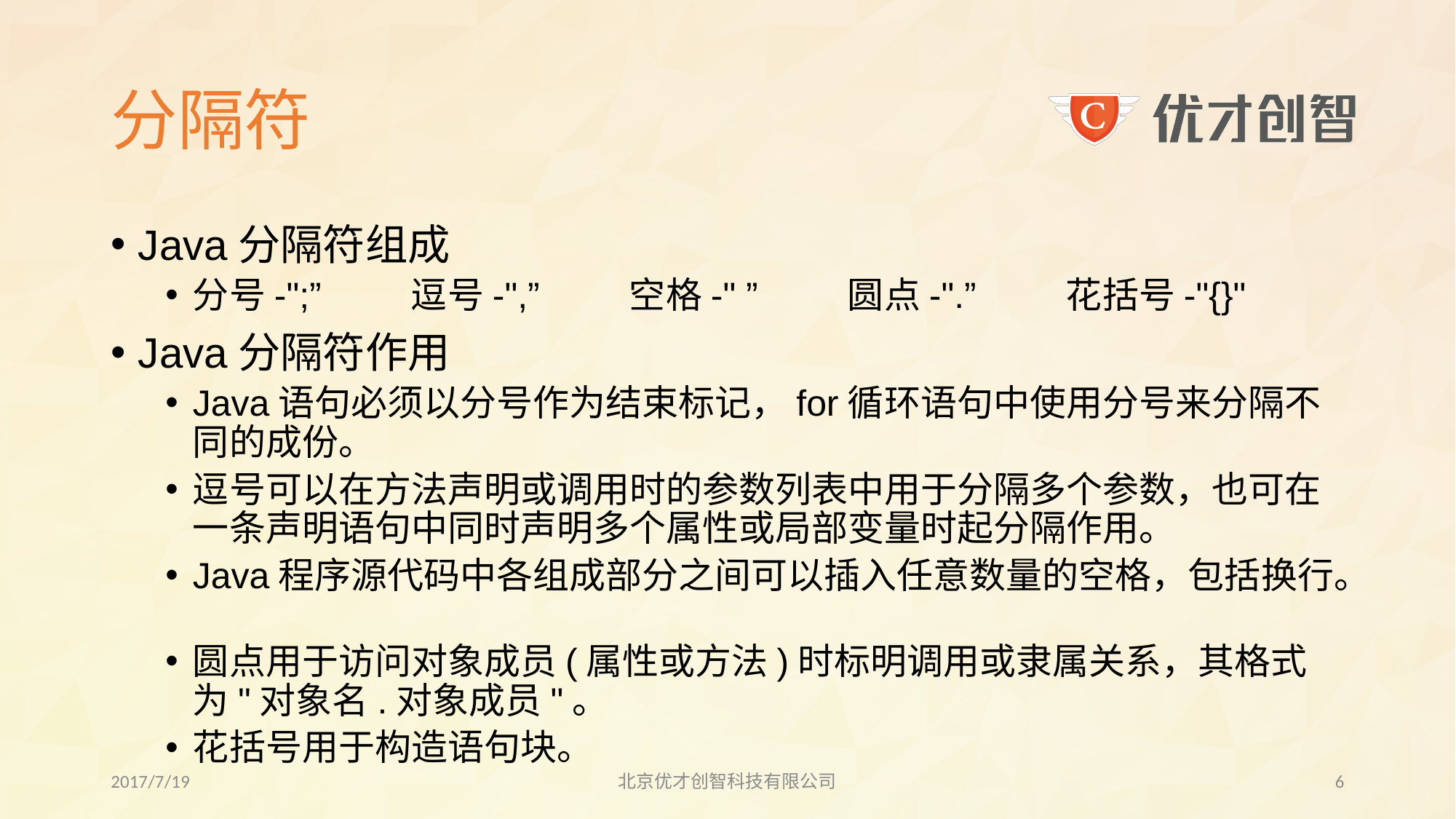

# 分隔符
Java分隔符组成
分号-";”	逗号-",”	空格-" ”	圆点-".”	花括号-"{}"
Java分隔符作用
Java语句必须以分号作为结束标记，for循环语句中使用分号来分隔不同的成份。
逗号可以在方法声明或调用时的参数列表中用于分隔多个参数，也可在一条声明语句中同时声明多个属性或局部变量时起分隔作用。
Java程序源代码中各组成部分之间可以插入任意数量的空格，包括换行。
圆点用于访问对象成员(属性或方法)时标明调用或隶属关系，其格式为"对象名.对象成员"。
花括号用于构造语句块。

2017/7/19
北京优才创智科技有限公司
6